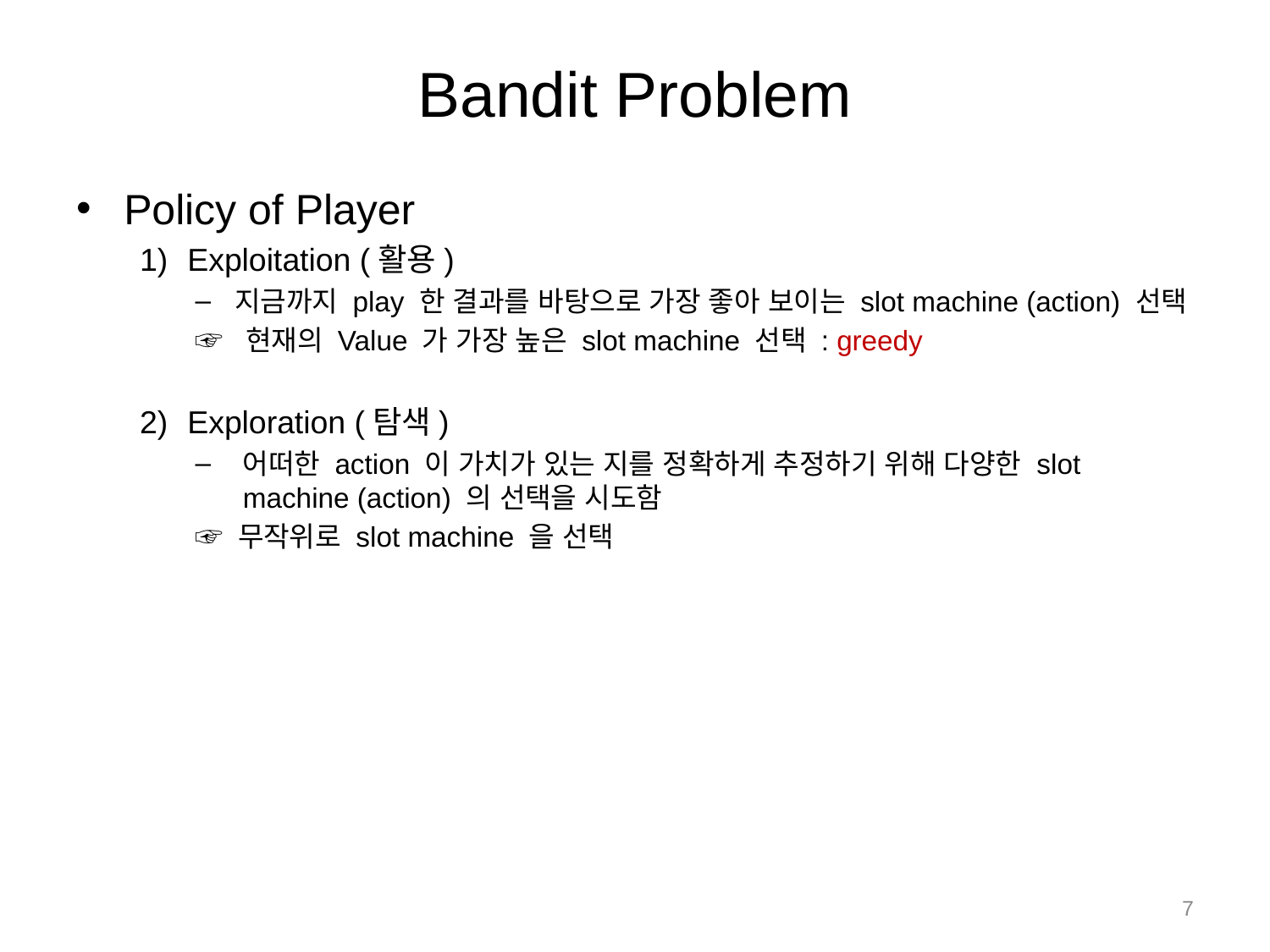

# Bandit Problem
Policy of Player
Exploitation (활용)
지금까지 play 한 결과를 바탕으로 가장 좋아 보이는 slot machine (action) 선택
☞  현재의 Value 가 가장 높은 slot machine 선택 : greedy

Exploration (탐색)
어떠한 action 이 가치가 있는 지를 정확하게 추정하기 위해 다양한 slot machine (action) 의 선택을 시도함
☞ 무작위로 slot machine 을 선택
7